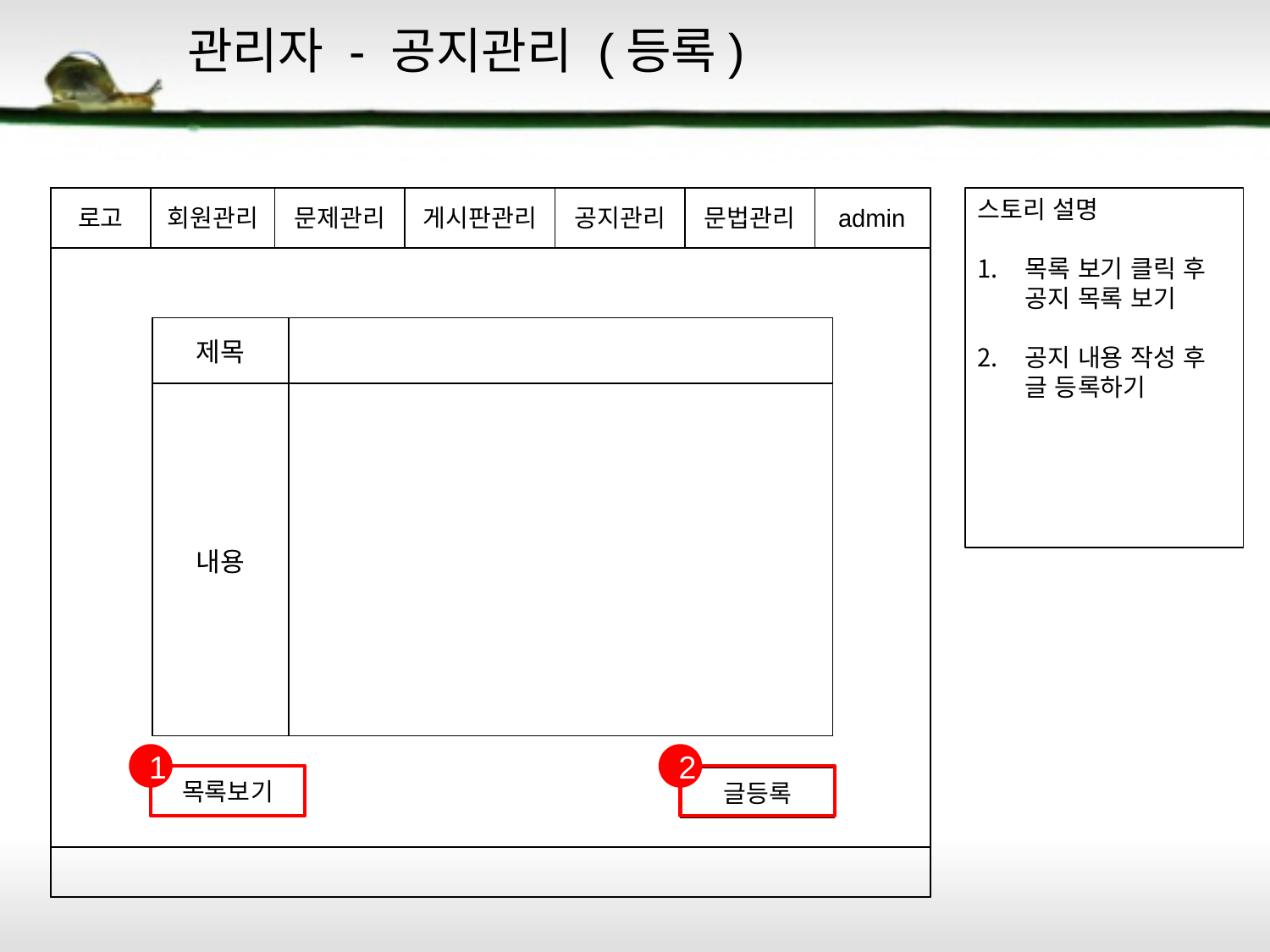

관리자 - 공지관리 (등록)

로고
회원관리
문제관리
게시판관리
공지관리
admin

문법관리
목록보기
글등록
1
2

스토리 설명

목록 보기 클릭 후 공지 목록 보기

공지 내용 작성 후 글 등록하기
| 제목 |  |
| --- | --- |
| 내용 |  |